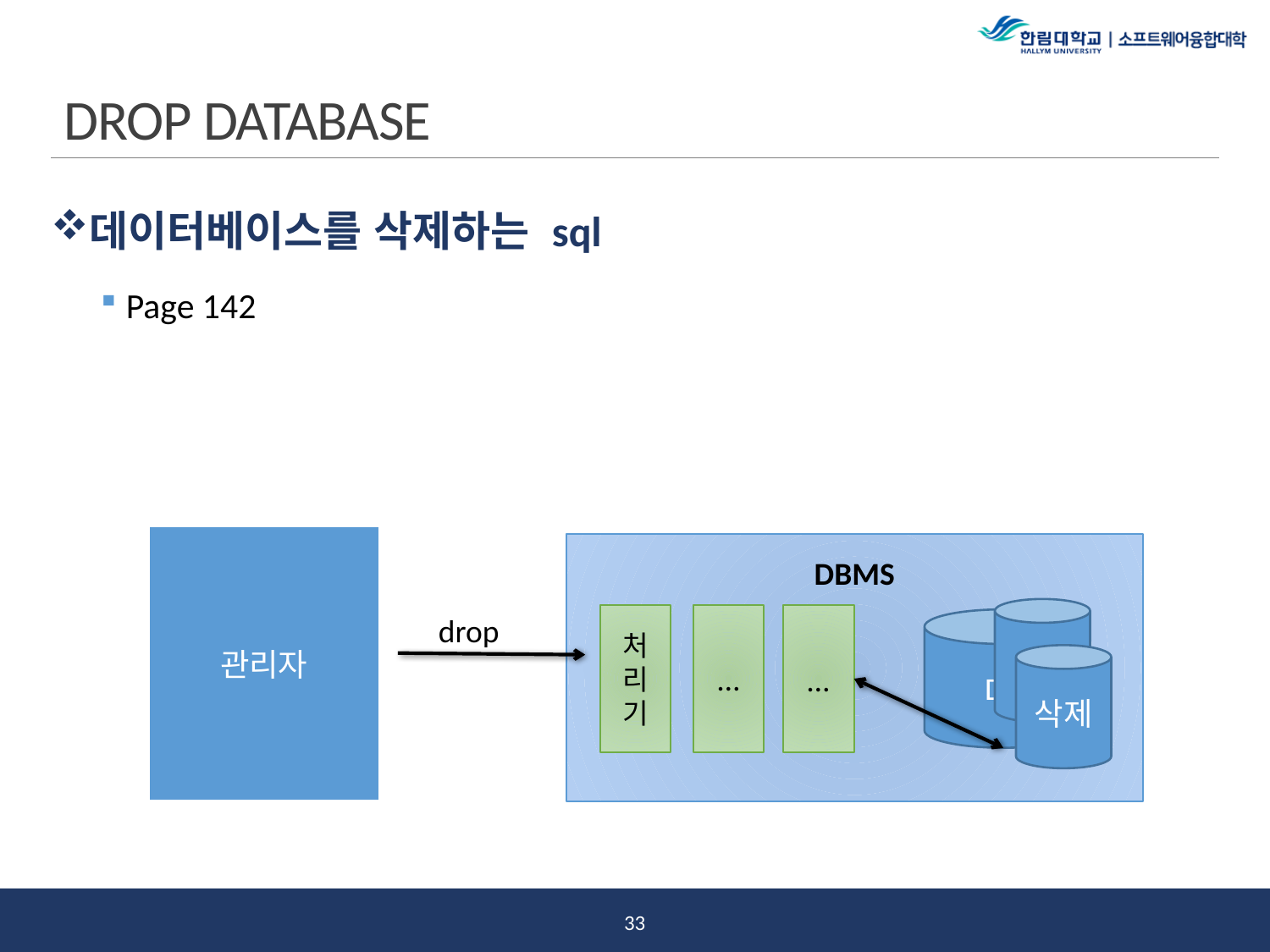

# DROP DATABASE
데이터베이스를 삭제하는 sql
Page 142
관리자
DBMS

처리기
…
…
drop
DB

삭제
33